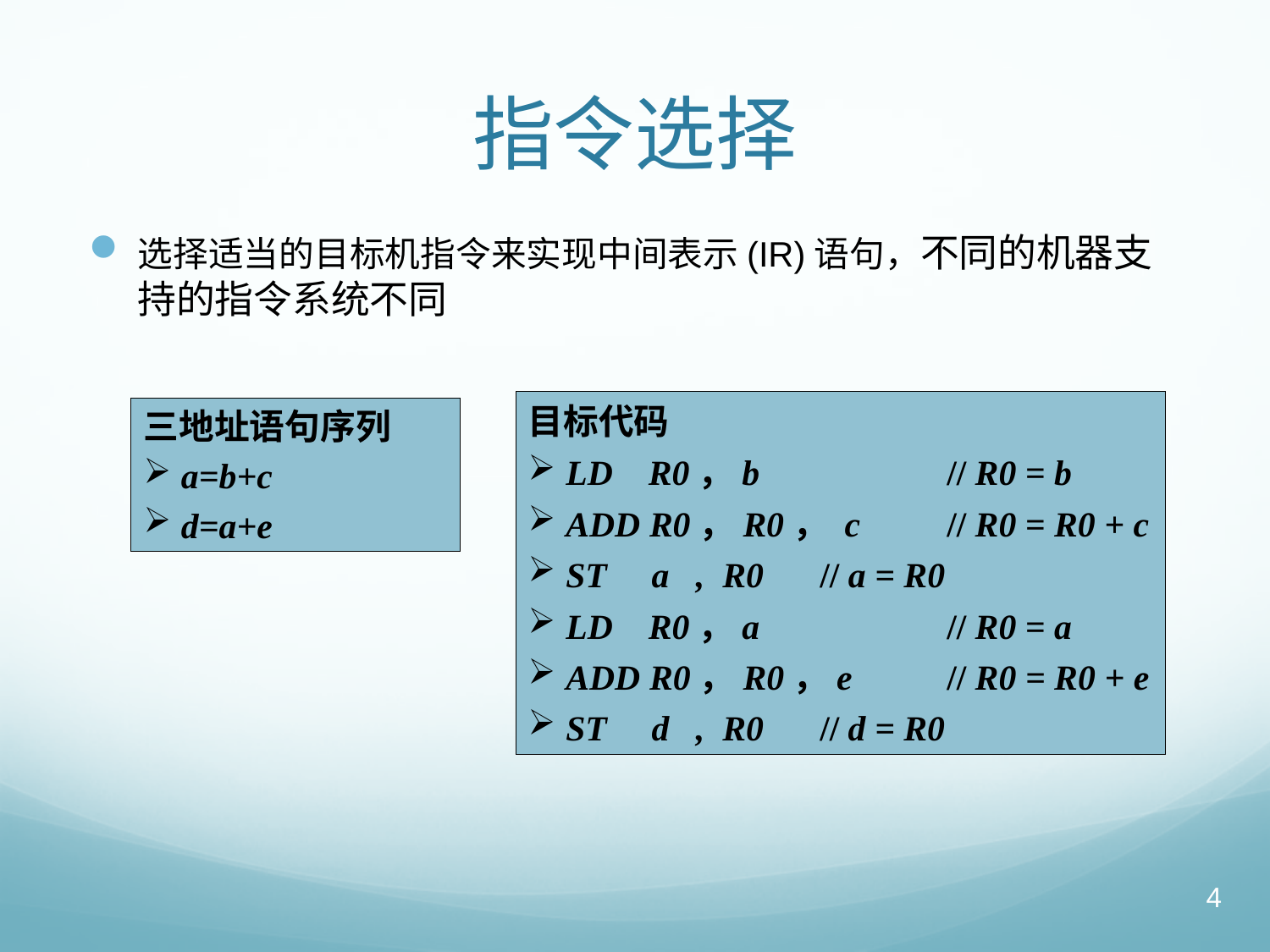

# 指令选择
选择适当的目标机指令来实现中间表示(IR)语句，不同的机器支持的指令系统不同

目标代码
LD    R0，b 		// R0 = b
ADD R0，R0， c 	// R0 = R0 + c
ST     a   ,  R0 	// a = R0
LD    R0，a 		// R0 = a
ADD R0，R0，e 	// R0 = R0 + e
ST     d   ,  R0 	// d = R0
三地址语句序列
a=b+c
d=a+e
4